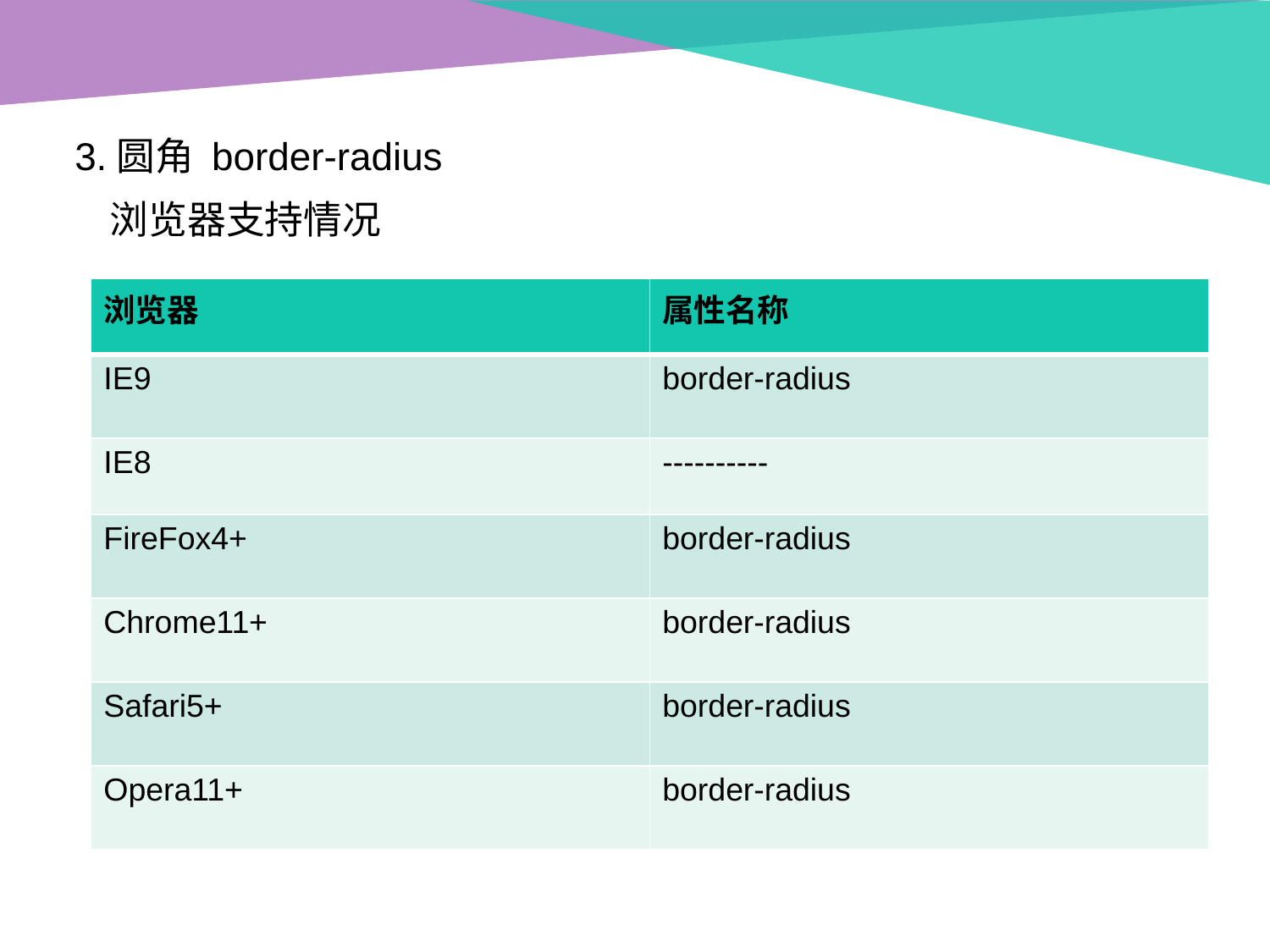

3.圆角 border-radius
   浏览器支持情况
| 浏览器 | 属性名称 |
| --- | --- |
| IE9 | border-radius |
| IE8 | ---------- |
| FireFox4+ | border-radius |
| Chrome11+ | border-radius |
| Safari5+ | border-radius |
| Opera11+ | border-radius |